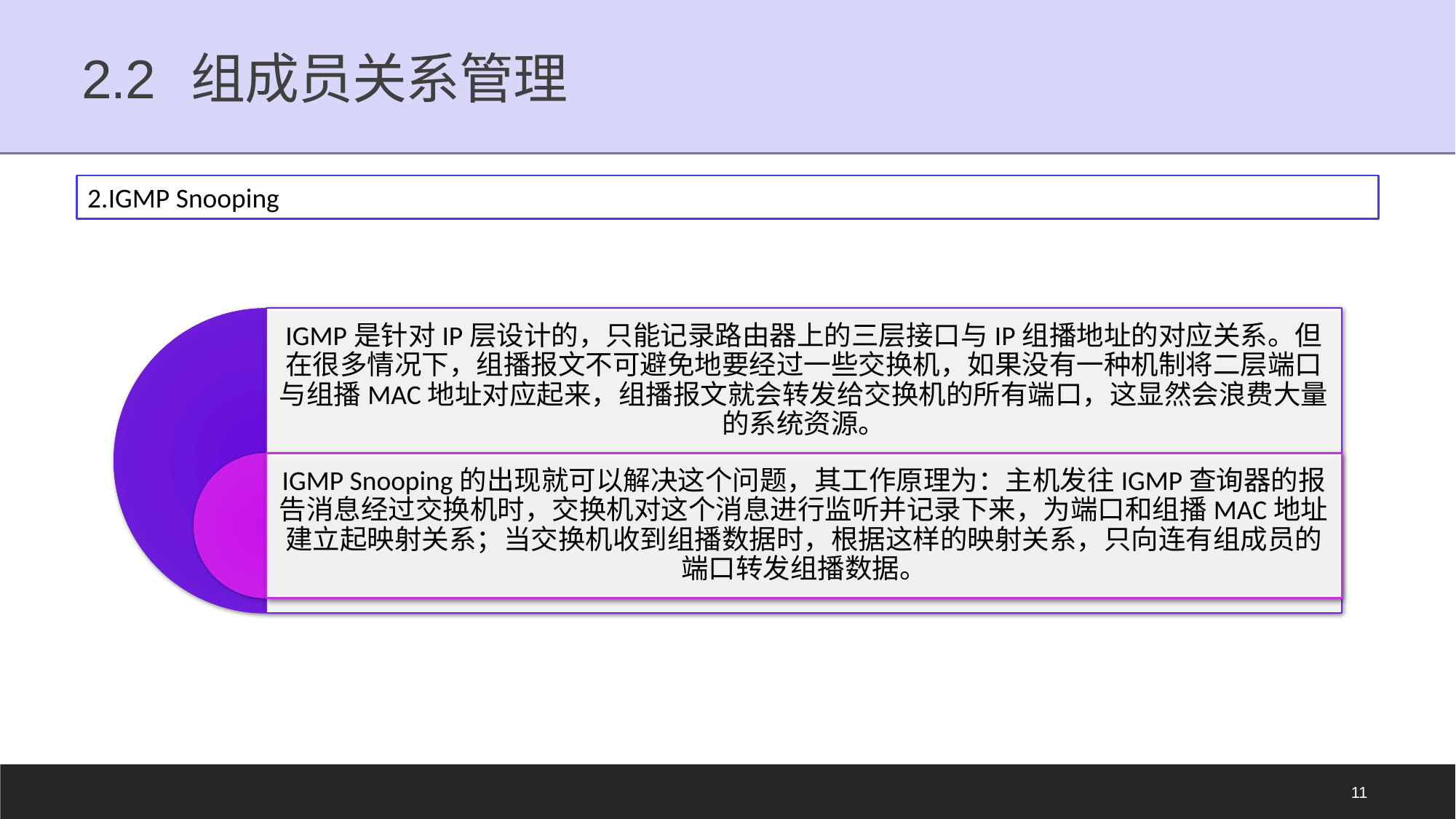

# 2.2	组成员关系管理
2.IGMP Snooping
IGMP是针对IP层设计的，只能记录路由器上的三层接口与IP组播地址的对应关系。但在很多情况下，组播报文不可避免地要经过一些交换机，如果没有一种机制将二层端口与组播MAC地址对应起来，组播报文就会转发给交换机的所有端口，这显然会浪费大量的系统资源。
IGMP Snooping的出现就可以解决这个问题，其工作原理为：主机发往IGMP查询器的报告消息经过交换机时，交换机对这个消息进行监听并记录下来，为端口和组播MAC地址建立起映射关系；当交换机收到组播数据时，根据这样的映射关系，只向连有组成员的端口转发组播数据。
11